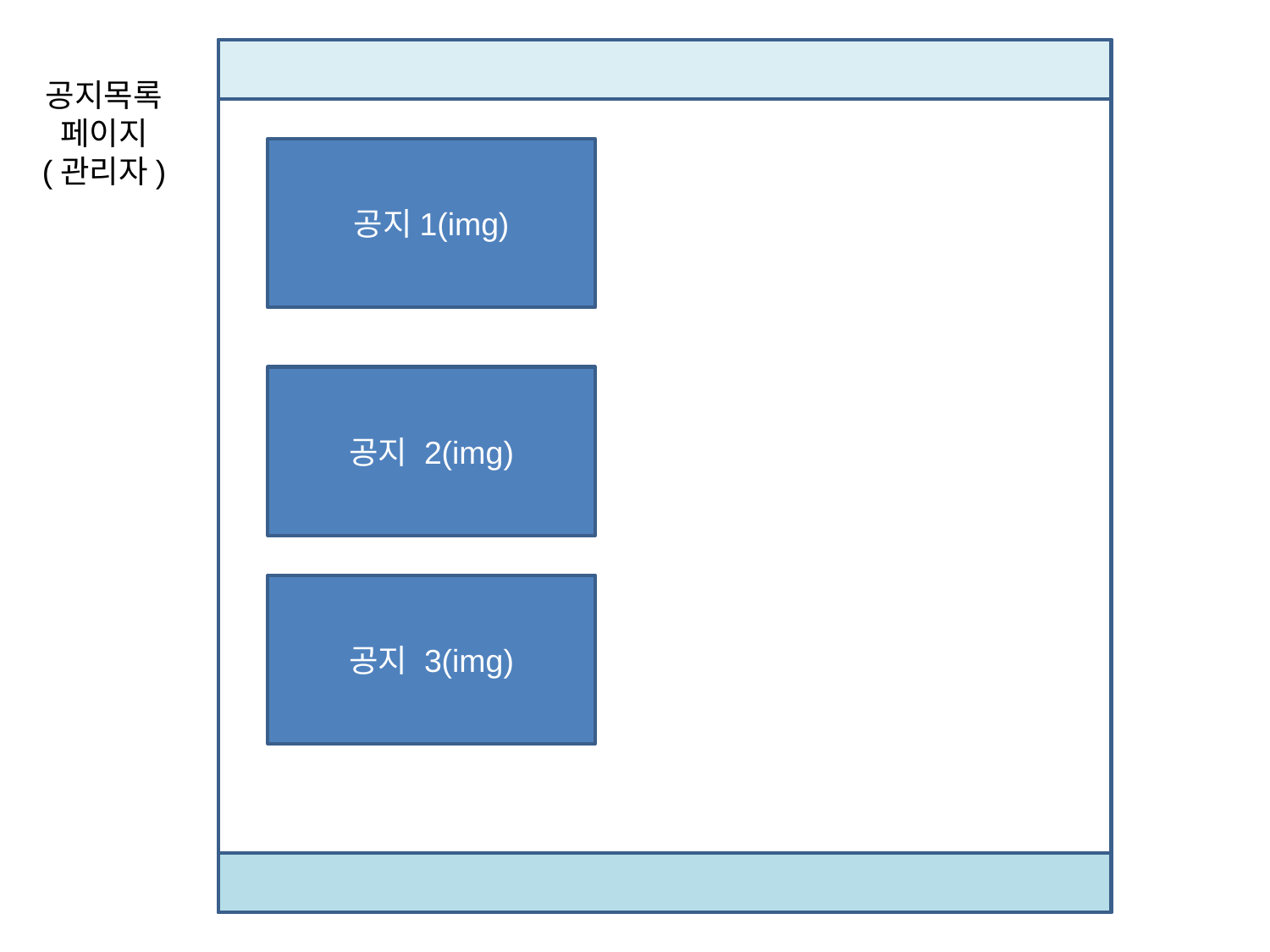

공지목록
페이지
(관리자)
공지1(img)
공지 2(img)
공지 3(img)